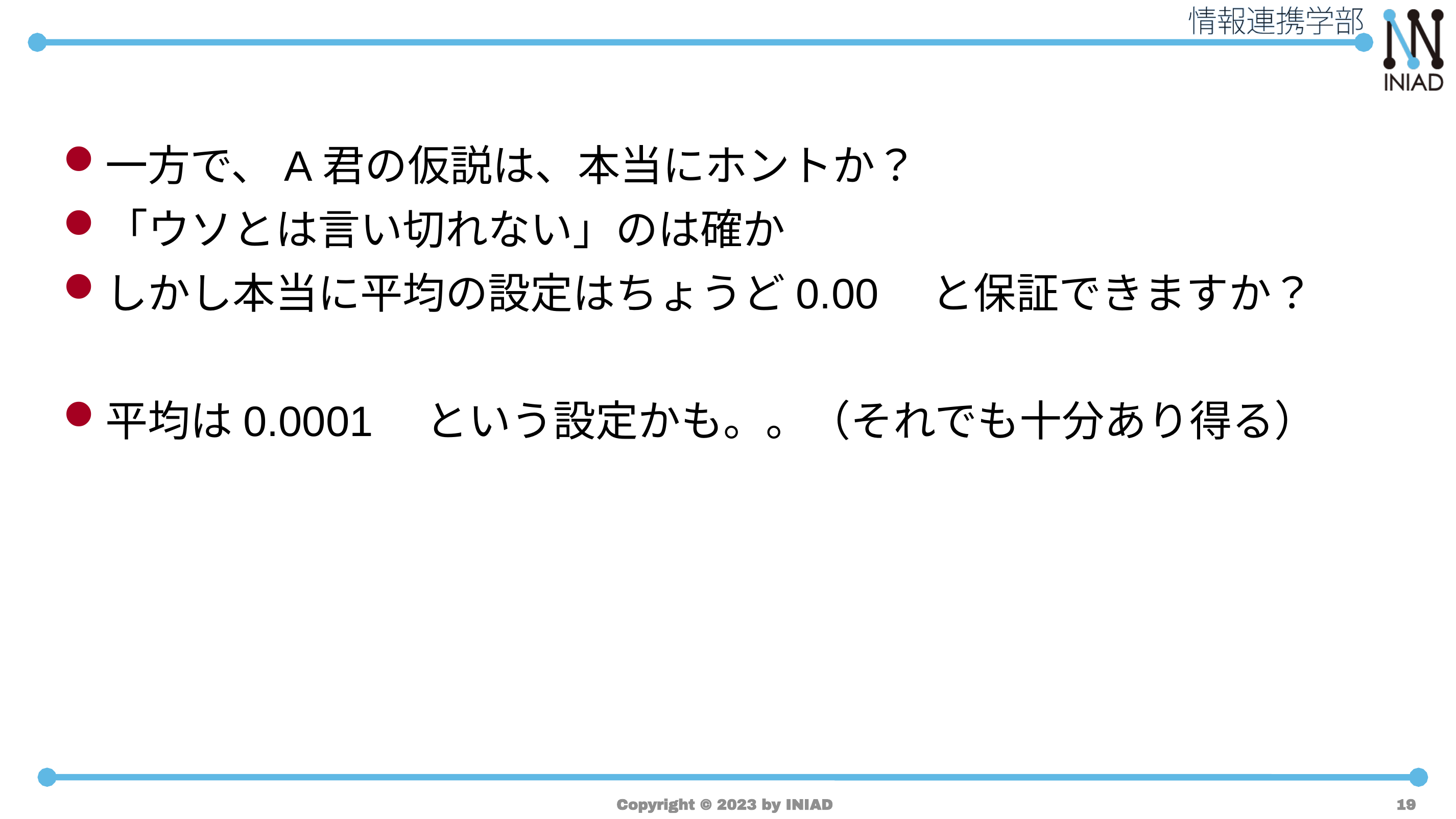

#
一方で、A君の仮説は、本当にホントか？
「ウソとは言い切れない」のは確か
しかし本当に平均の設定はちょうど0.00　と保証できますか？

平均は0.0001　という設定かも。。（それでも十分あり得る）
Copyright © 2023 by INIAD
19